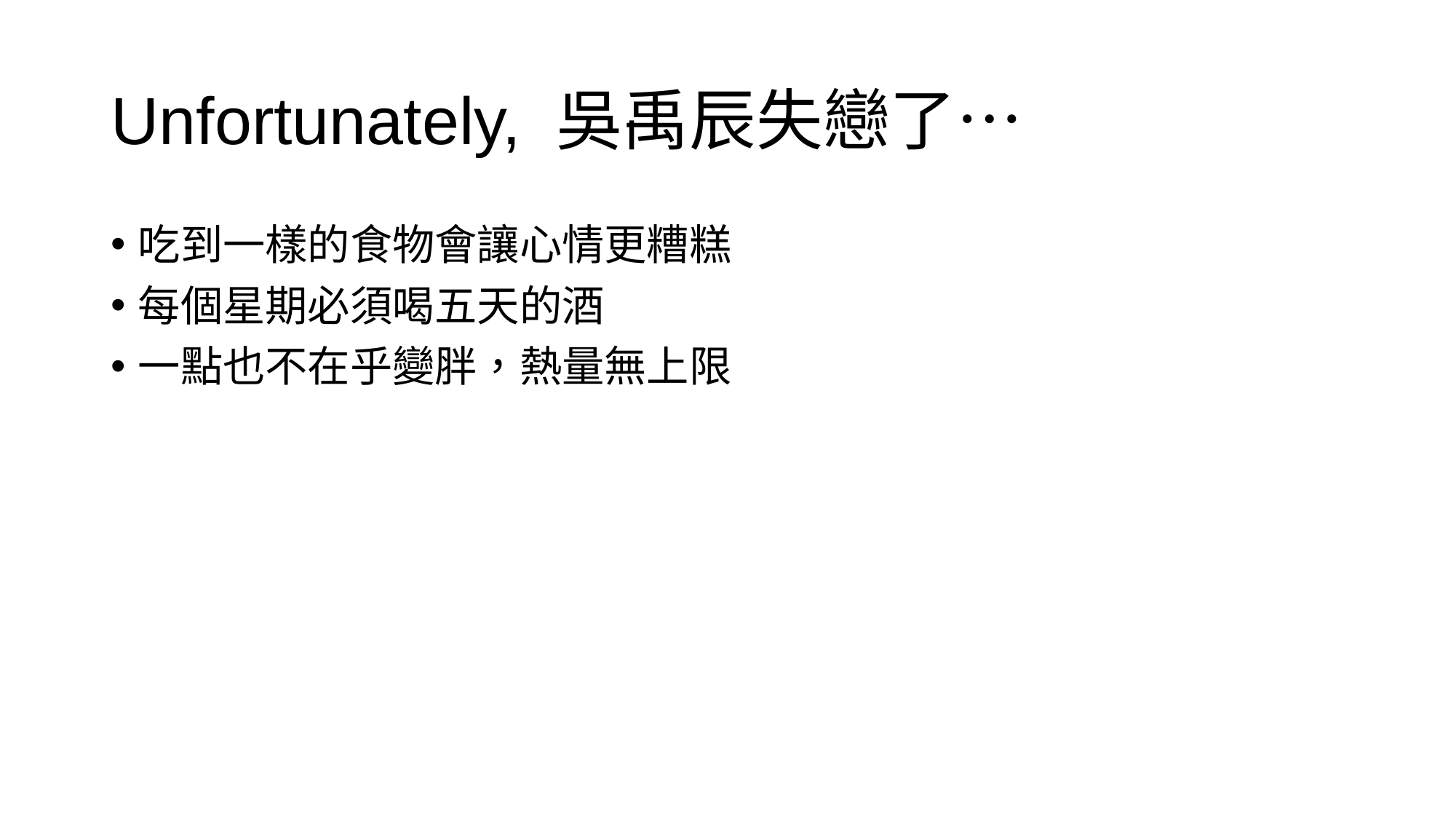

# Unfortunately, 吳禹辰失戀了…
吃到一樣的食物會讓心情更糟糕
每個星期必須喝五天的酒
一點也不在乎變胖，熱量無上限